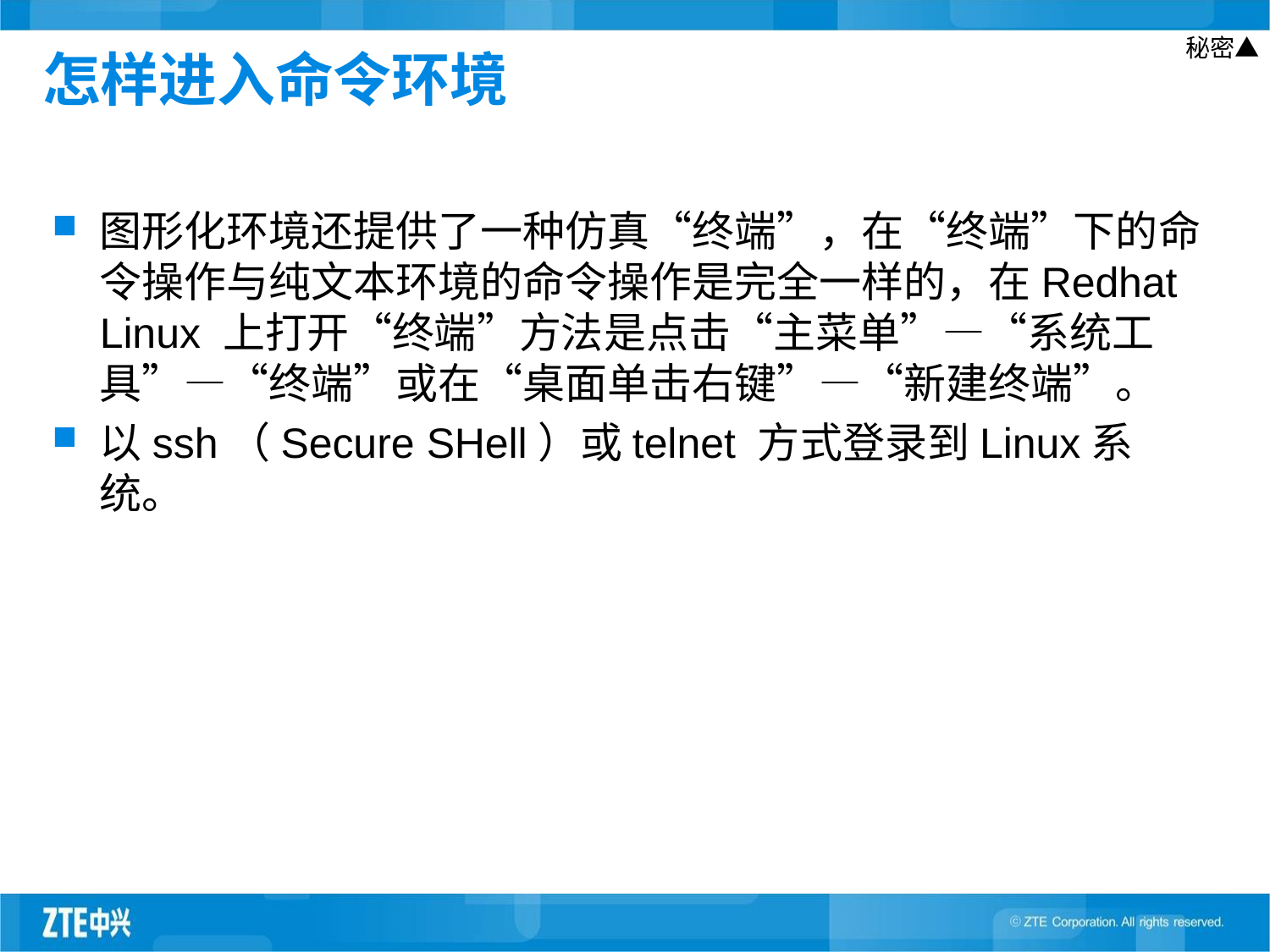

# 怎样进入命令环境
图形化环境还提供了一种仿真“终端”，在“终端”下的命令操作与纯文本环境的命令操作是完全一样的，在Redhat Linux 上打开“终端”方法是点击“主菜单”—“系统工具”—“终端”或在“桌面单击右键”—“新建终端”。
以ssh（Secure SHell）或telnet 方式登录到Linux系统。